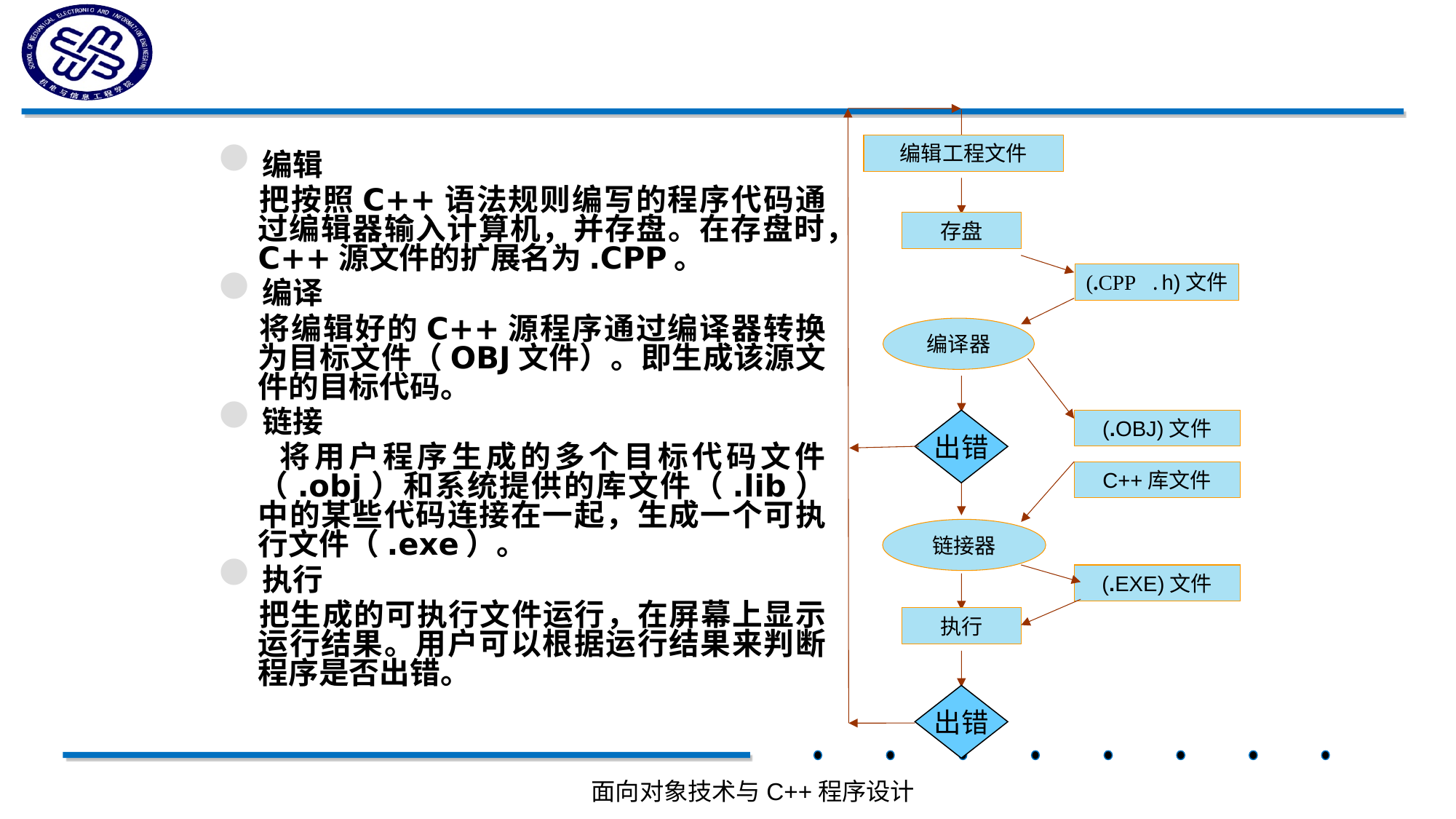

编辑工程文件

存盘

编译器

出错

间
链接器

执行

出错

(.CPP .h)文件
(.OBJ)文件
C++库文件
(.EXE)文件
编辑
	把按照C++语法规则编写的程序代码通过编辑器输入计算机，并存盘。在存盘时，C++源文件的扩展名为.CPP。
编译
	将编辑好的C++源程序通过编译器转换为目标文件（OBJ文件）。即生成该源文件的目标代码。
链接
	 将用户程序生成的多个目标代码文件（.obj）和系统提供的库文件（.lib）中的某些代码连接在一起，生成一个可执行文件（.exe）。
执行
	把生成的可执行文件运行，在屏幕上显示运行结果。用户可以根据运行结果来判断程序是否出错。

面向对象技术与C++程序设计
4